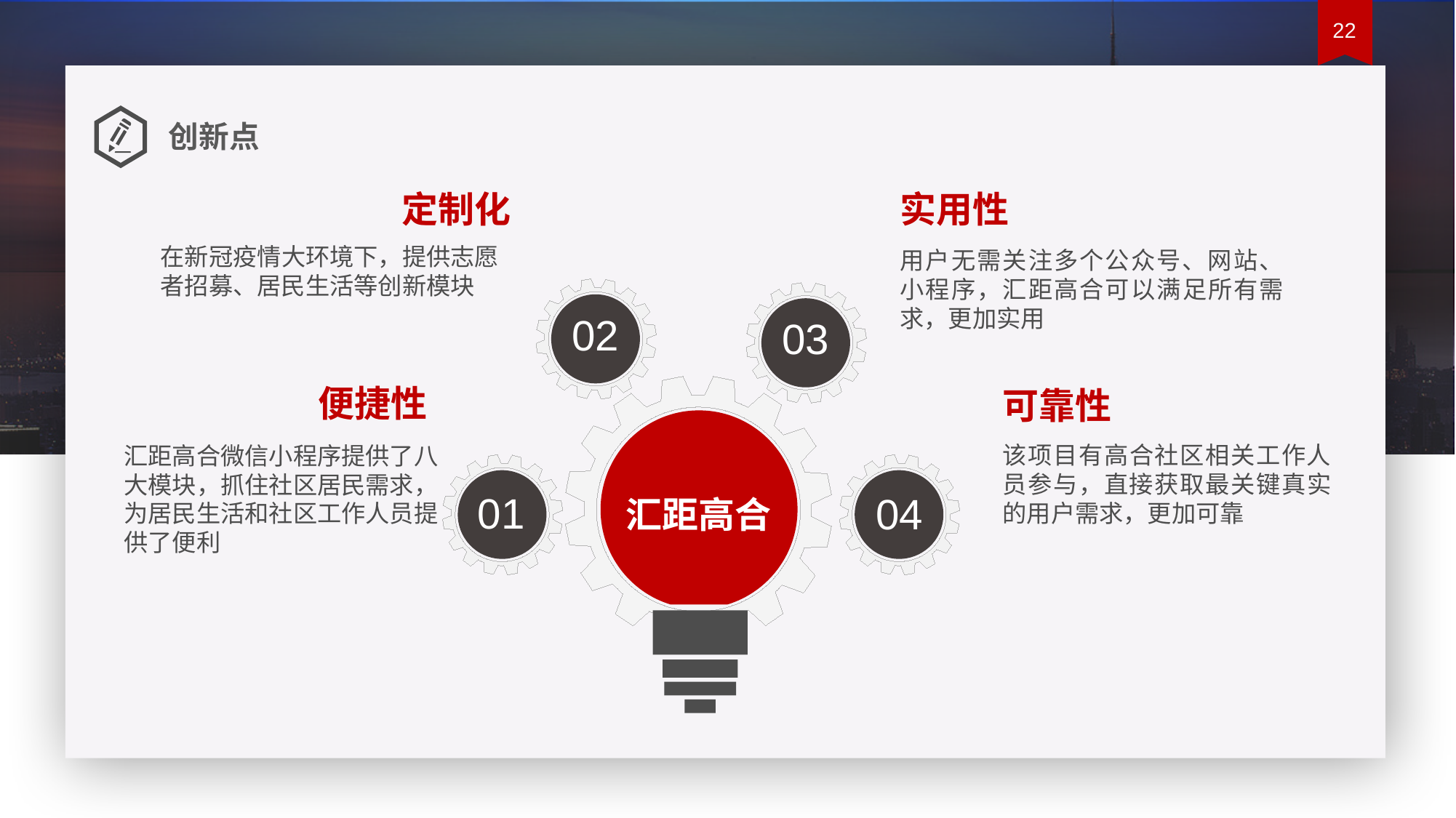

创新点
实用性
用户无需关注多个公众号、网站、小程序，汇距高合可以满足所有需求，更加实用
定制化
在新冠疫情大环境下，提供志愿者招募、居民生活等创新模块

02
03

汇距高合
01
04

便捷性
汇距高合微信小程序提供了八大模块，抓住社区居民需求，为居民生活和社区工作人员提供了便利
可靠性
该项目有高合社区相关工作人员参与，直接获取最关键真实的用户需求，更加可靠